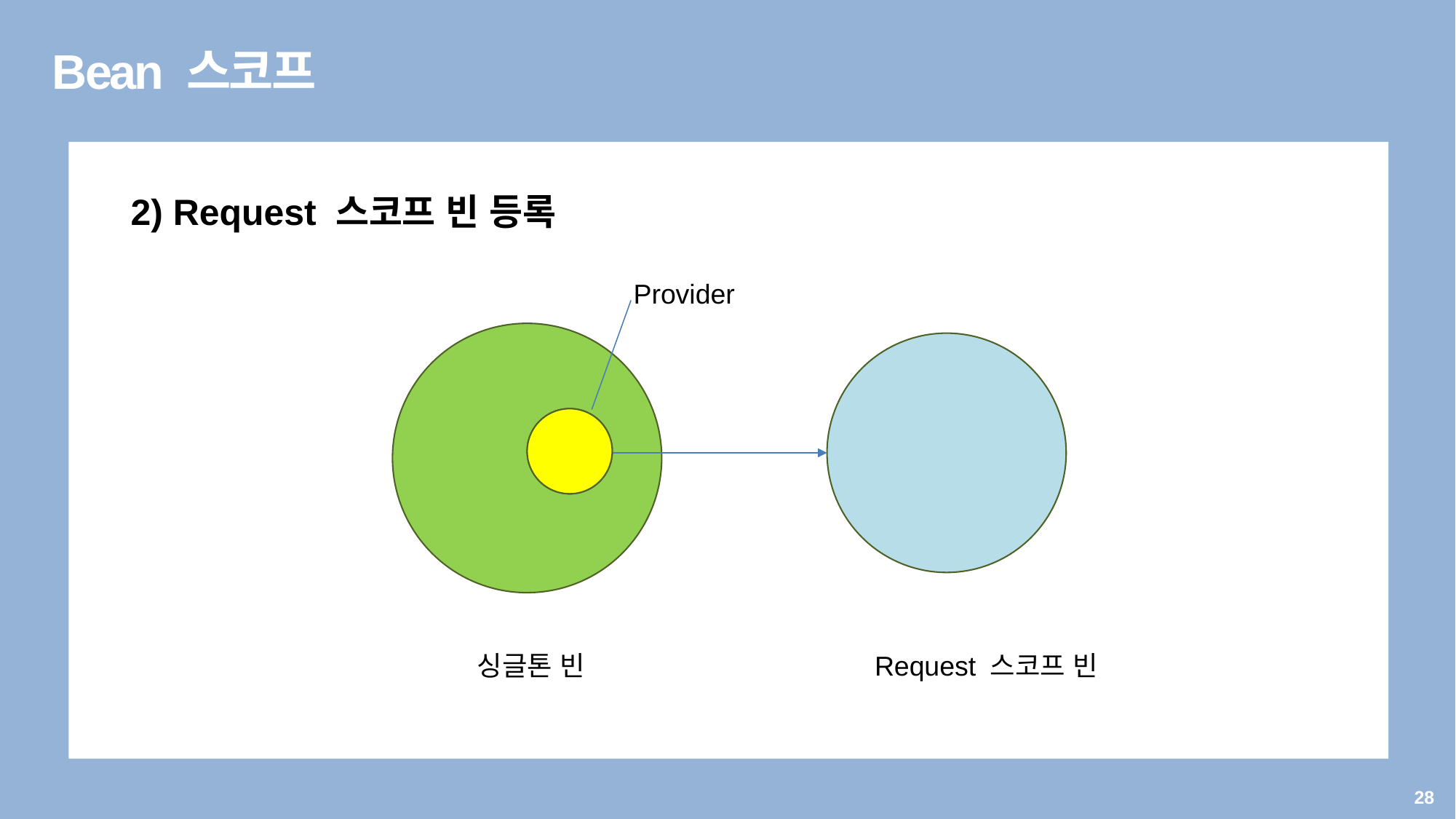

Bean 스코프
]0
2) Request 스코프 빈 등록
Provider

싱글톤 빈
Request 스코프 빈
28